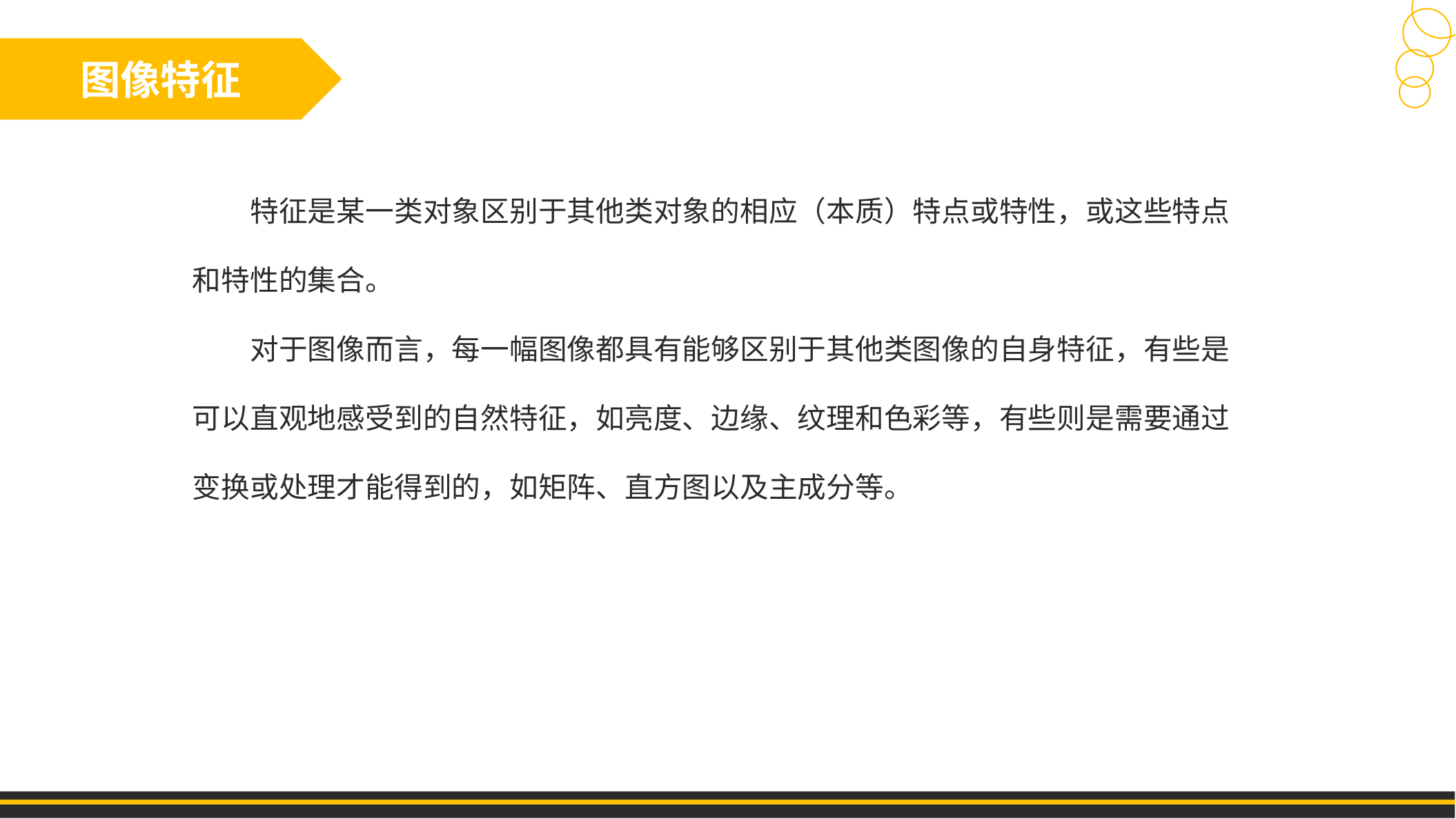

图像特征
　　特征是某一类对象区别于其他类对象的相应（本质）特点或特性，或这些特点和特性的集合。
　　对于图像而言，每一幅图像都具有能够区别于其他类图像的自身特征，有些是可以直观地感受到的自然特征，如亮度、边缘、纹理和色彩等，有些则是需要通过变换或处理才能得到的，如矩阵、直方图以及主成分等。